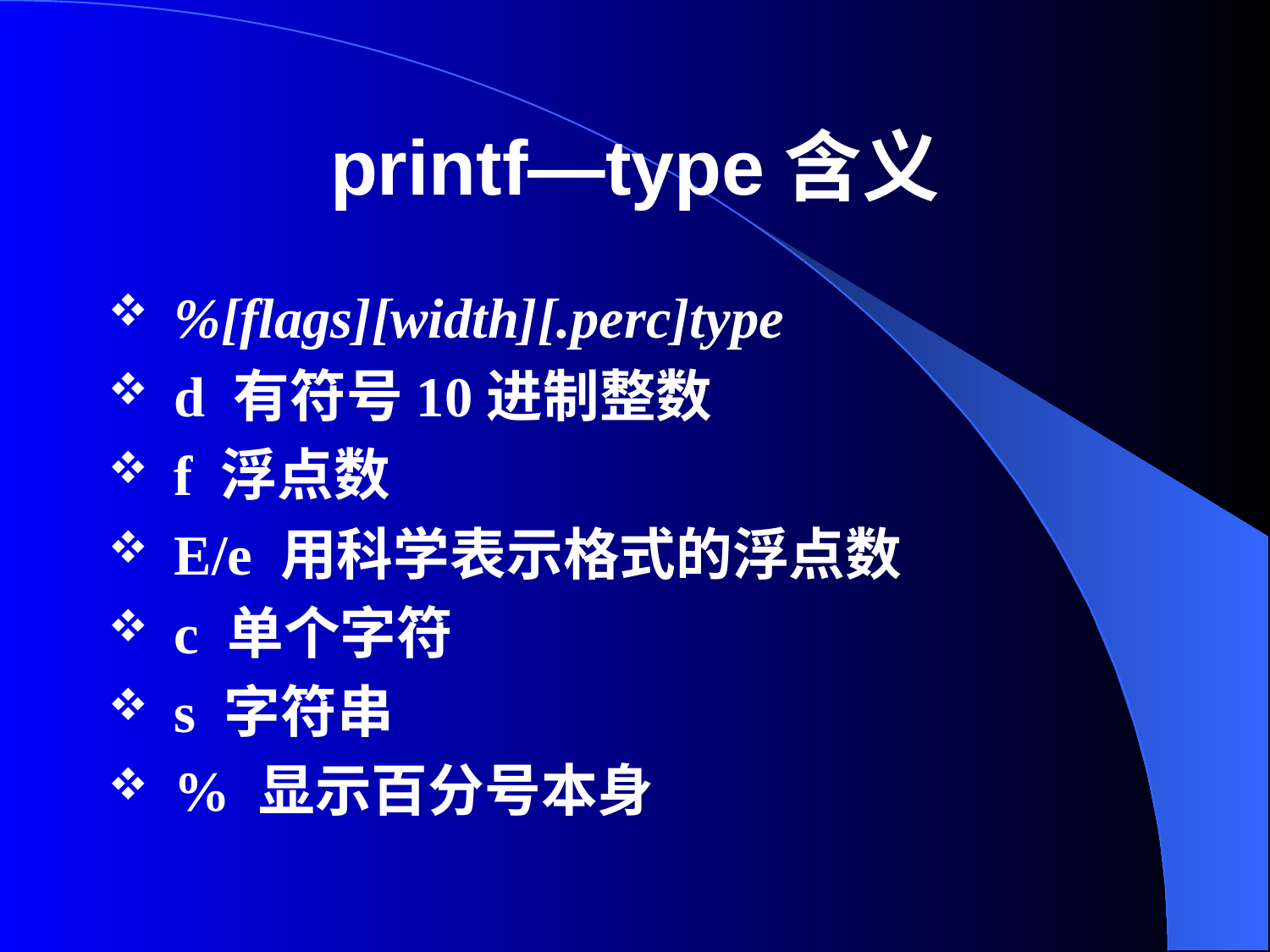

# printf—type含义
%[flags][width][.perc]type
d 有符号10进制整数
f 浮点数
E/e 用科学表示格式的浮点数
c 单个字符
s 字符串
% 显示百分号本身